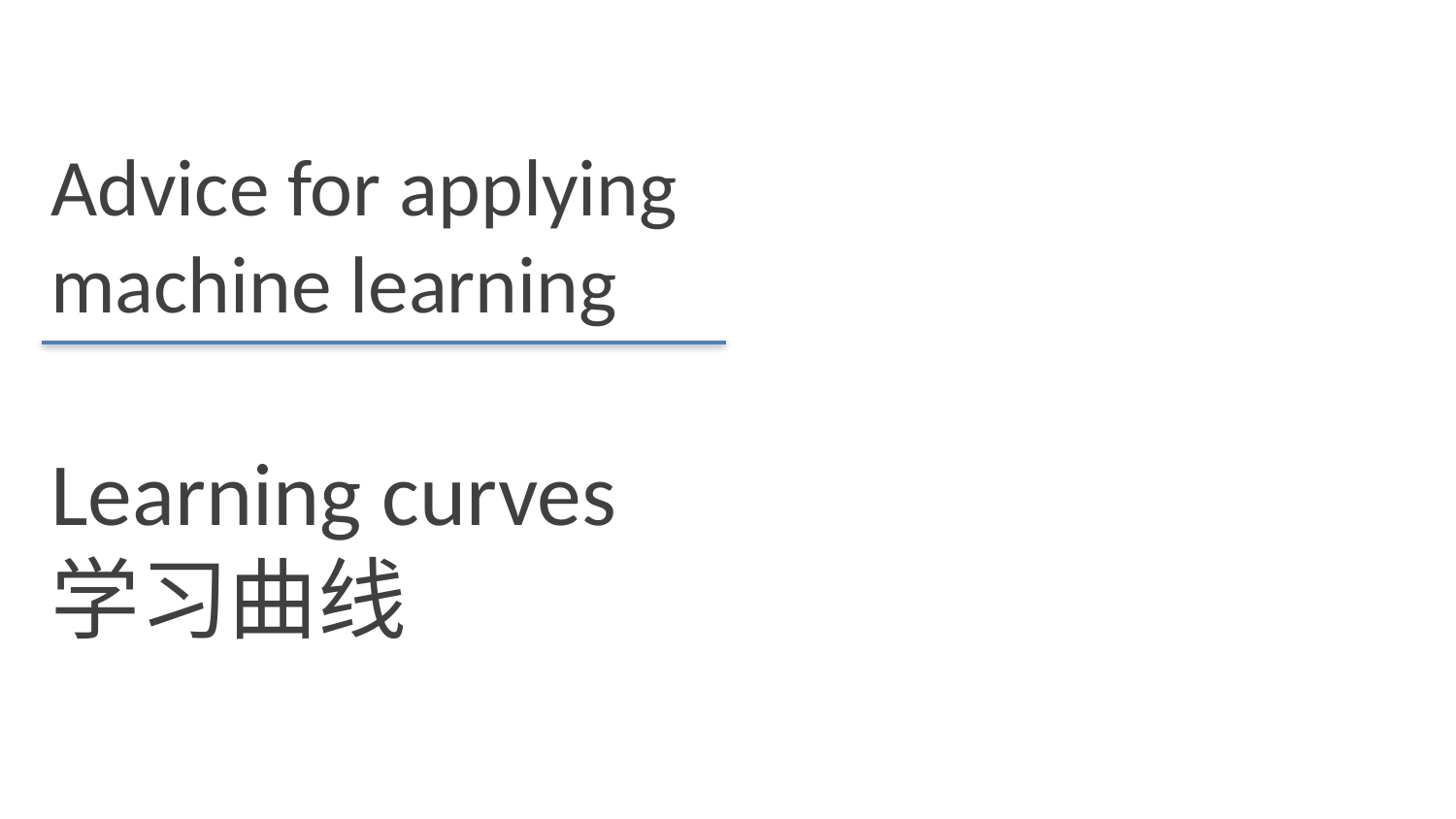

Advice for applying machine learning
Learning curves
学习曲线